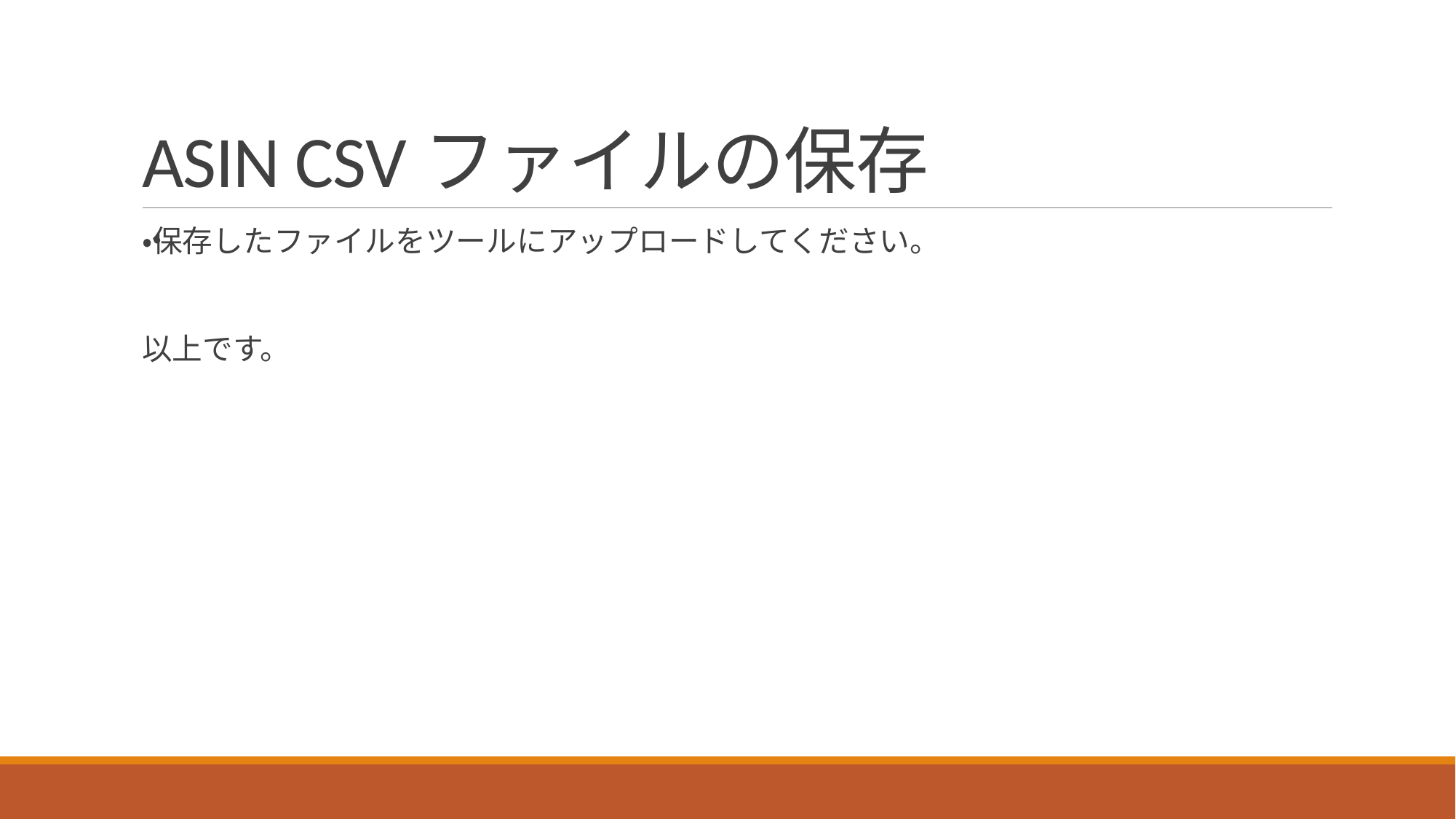

# ASIN CSVファイルの保存
・
・保存したファイルをツールにアップロードしてください。

以上です。